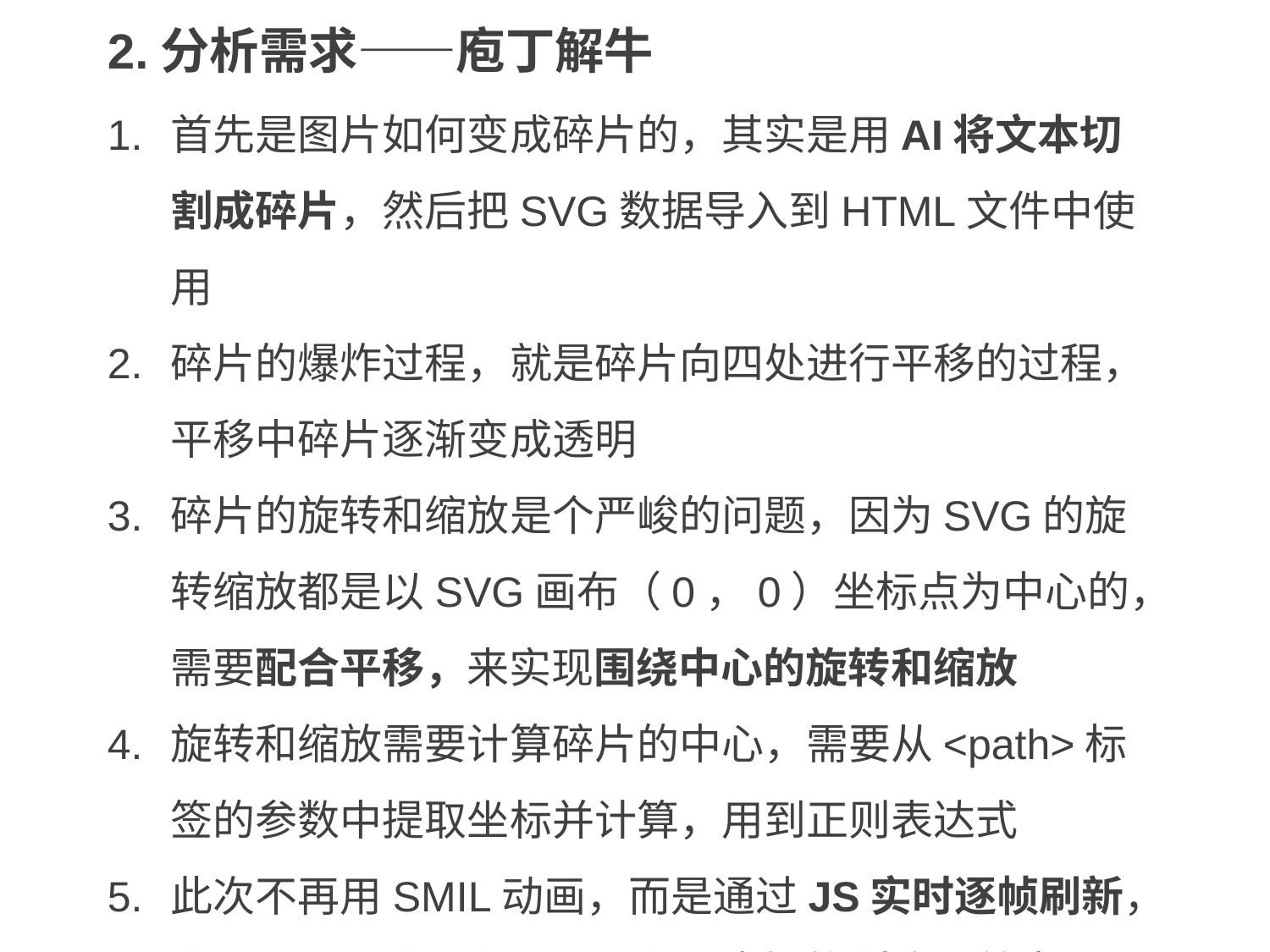

2.分析需求——庖丁解牛
首先是图片如何变成碎片的，其实是用AI将文本切割成碎片，然后把SVG数据导入到HTML文件中使用
碎片的爆炸过程，就是碎片向四处进行平移的过程，平移中碎片逐渐变成透明
碎片的旋转和缩放是个严峻的问题，因为SVG的旋转缩放都是以SVG画布（0，0）坐标点为中心的，需要配合平移，来实现围绕中心的旋转和缩放
旋转和缩放需要计算碎片的中心，需要从<path>标签的参数中提取坐标并计算，用到正则表达式
此次不再用SMIL动画，而是通过JS实时逐帧刷新，这个过程比较复杂，但能获得良好的浏览器兼容